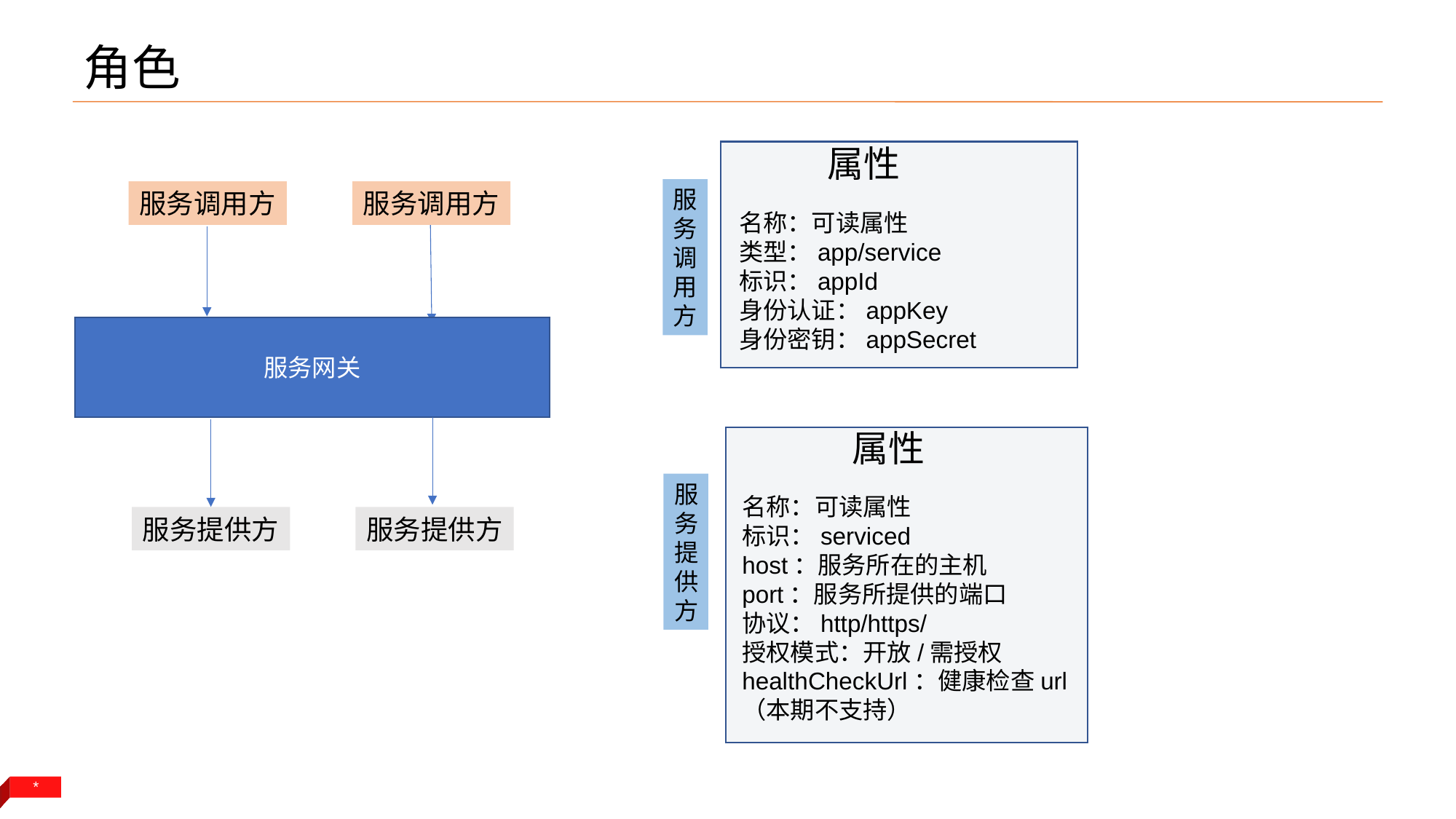

# 角色

属性

服务调用方
服务调用方
服务调用方
服务网关
服务提供方
服务提供方
名称：可读属性
类型：app/service
标识：appId
身份认证：appKey
身份密钥：appSecret
属性

服务提供方
名称：可读属性
标识：serviced
host：服务所在的主机
port：服务所提供的端口
协议：http/https/
授权模式：开放/需授权
healthCheckUrl：健康检查url
（本期不支持）
*